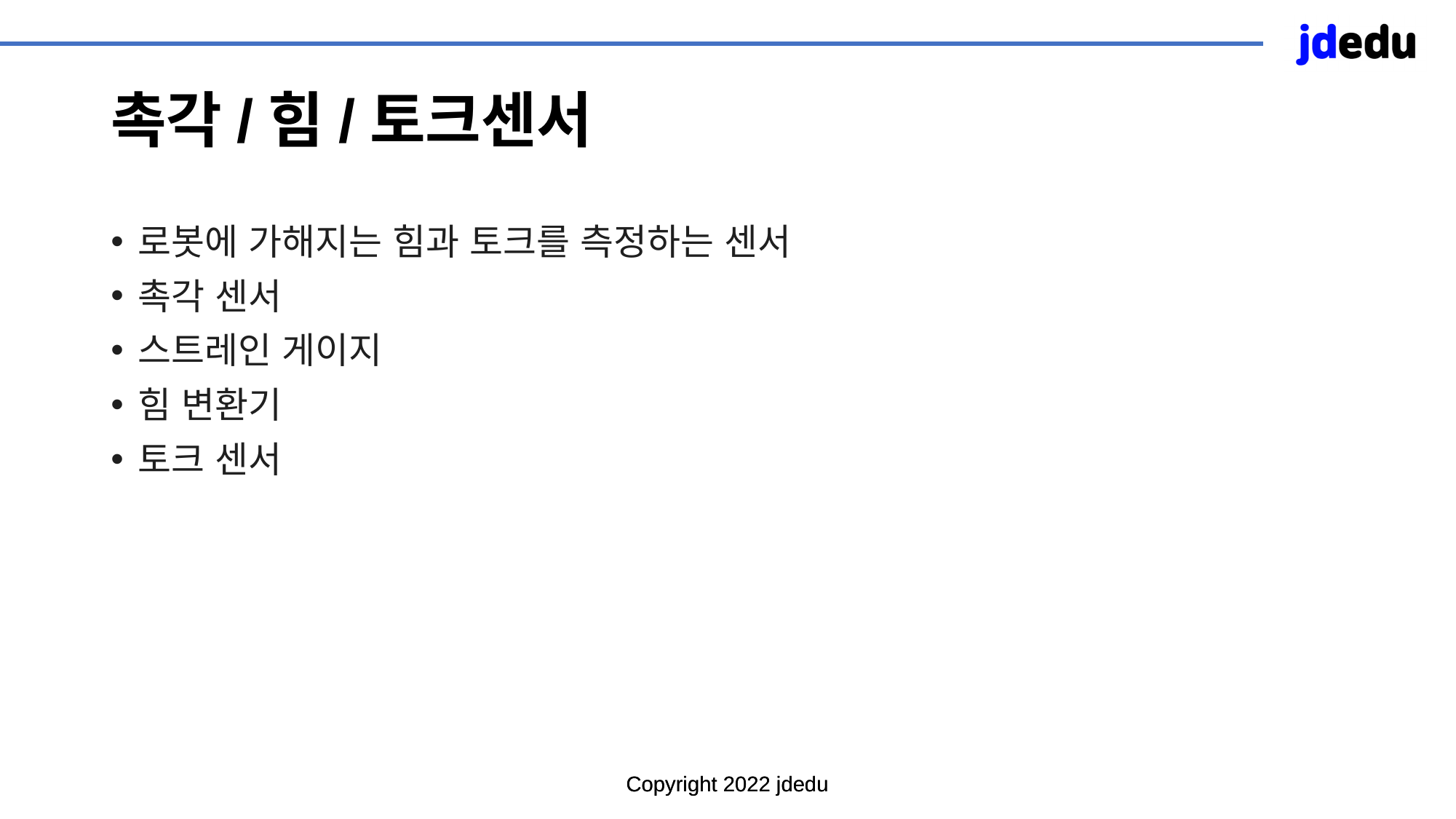

# 촉각/힘/토크센서
로봇에 가해지는 힘과 토크를 측정하는 센서
촉각 센서
스트레인 게이지
힘 변환기
토크 센서